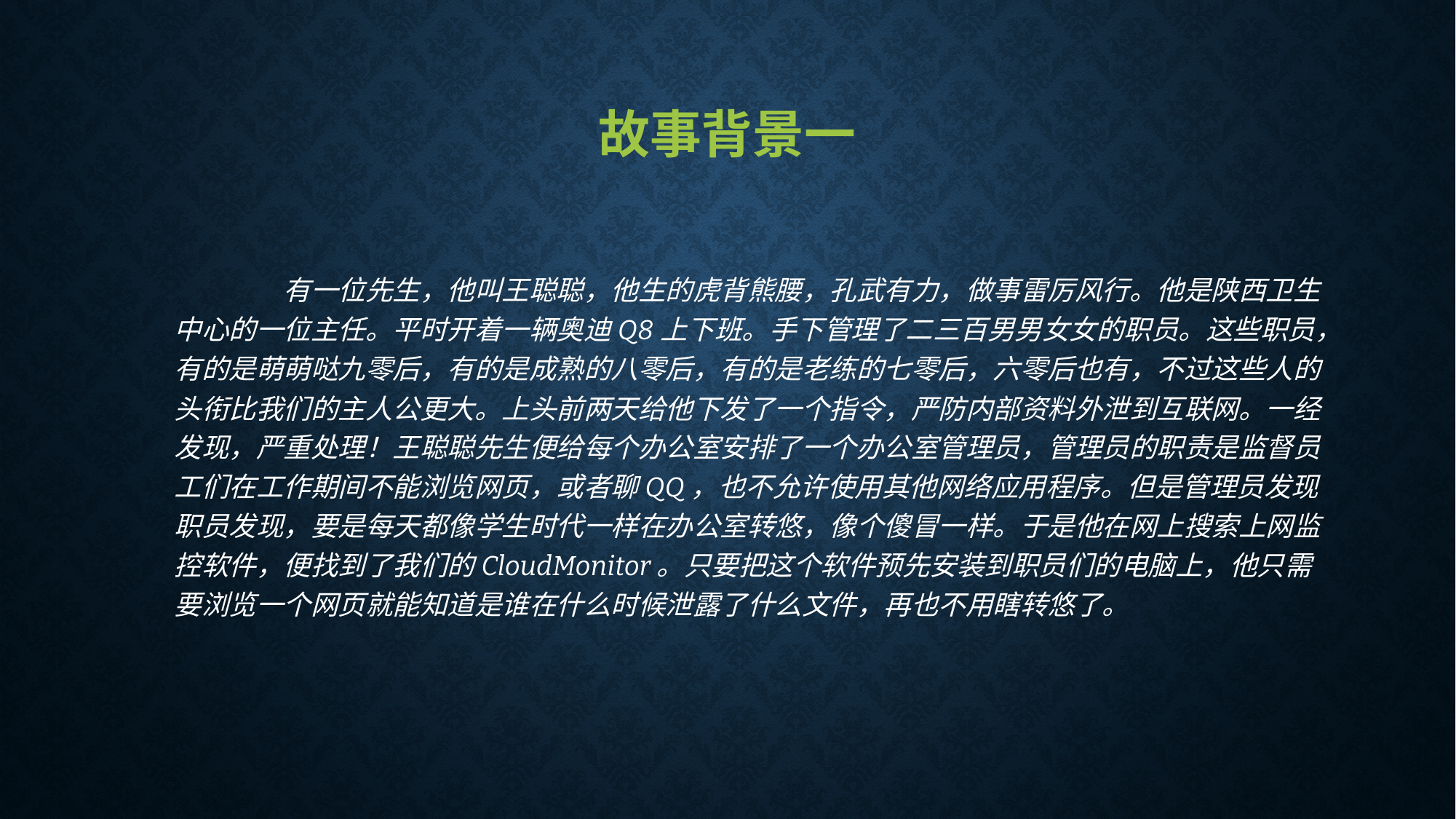

# 故事背景一
  	有一位先生，他叫王聪聪，他生的虎背熊腰，孔武有力，做事雷厉风行。他是陕西卫生中心的一位主任。平时开着一辆奥迪Q8上下班。手下管理了二三百男男女女的职员。这些职员，有的是萌萌哒九零后，有的是成熟的八零后，有的是老练的七零后，六零后也有，不过这些人的头衔比我们的主人公更大。上头前两天给他下发了一个指令，严防内部资料外泄到互联网。一经发现，严重处理！王聪聪先生便给每个办公室安排了一个办公室管理员，管理员的职责是监督员工们在工作期间不能浏览网页，或者聊QQ，也不允许使用其他网络应用程序。但是管理员发现职员发现，要是每天都像学生时代一样在办公室转悠，像个傻冒一样。于是他在网上搜索上网监控软件，便找到了我们的CloudMonitor。只要把这个软件预先安装到职员们的电脑上，他只需要浏览一个网页就能知道是谁在什么时候泄露了什么文件，再也不用瞎转悠了。